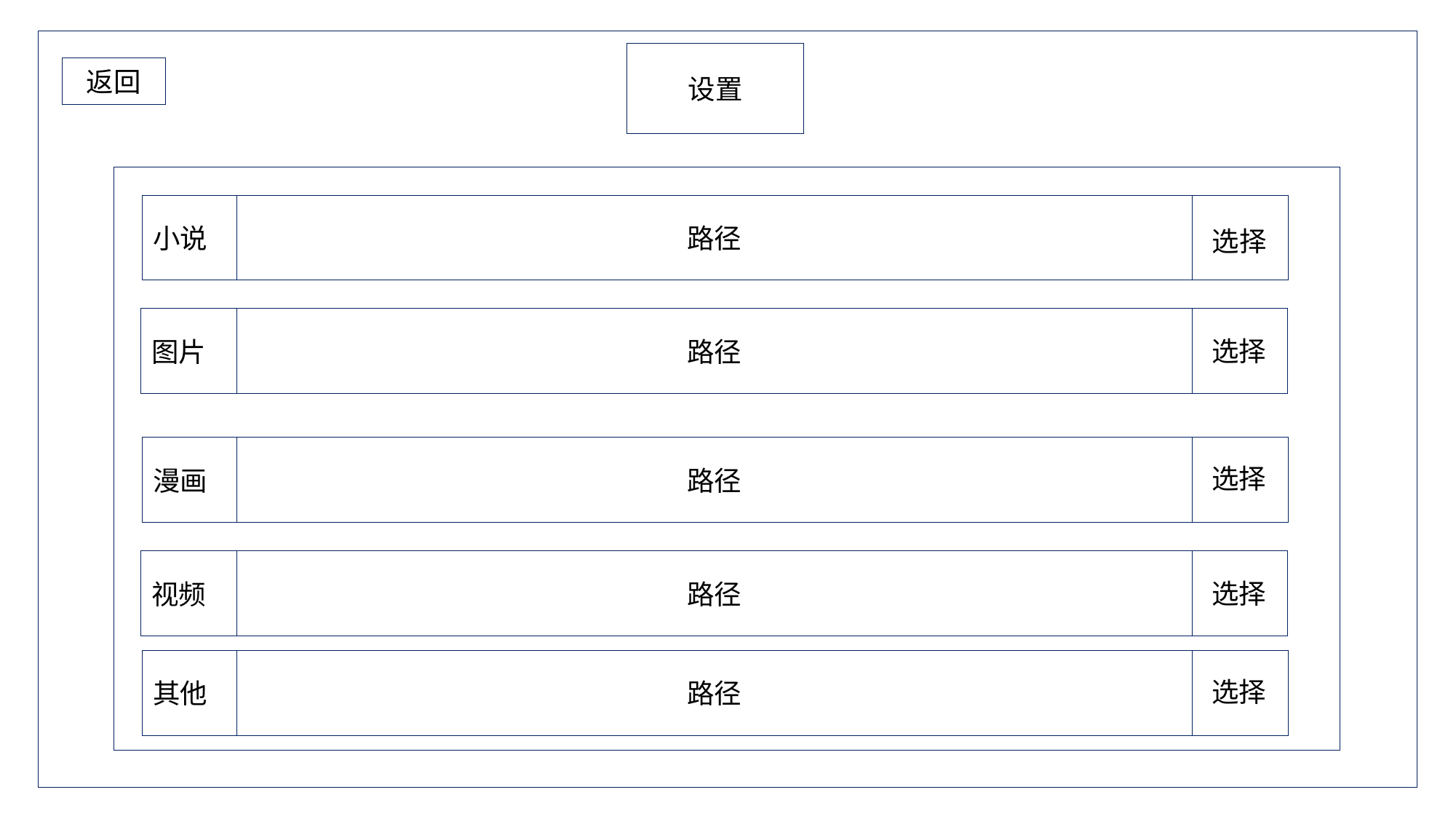

设置
返回

小说
路径
选择
图片
路径
选择
漫画
路径
选择
视频
路径
选择
其他
路径
选择